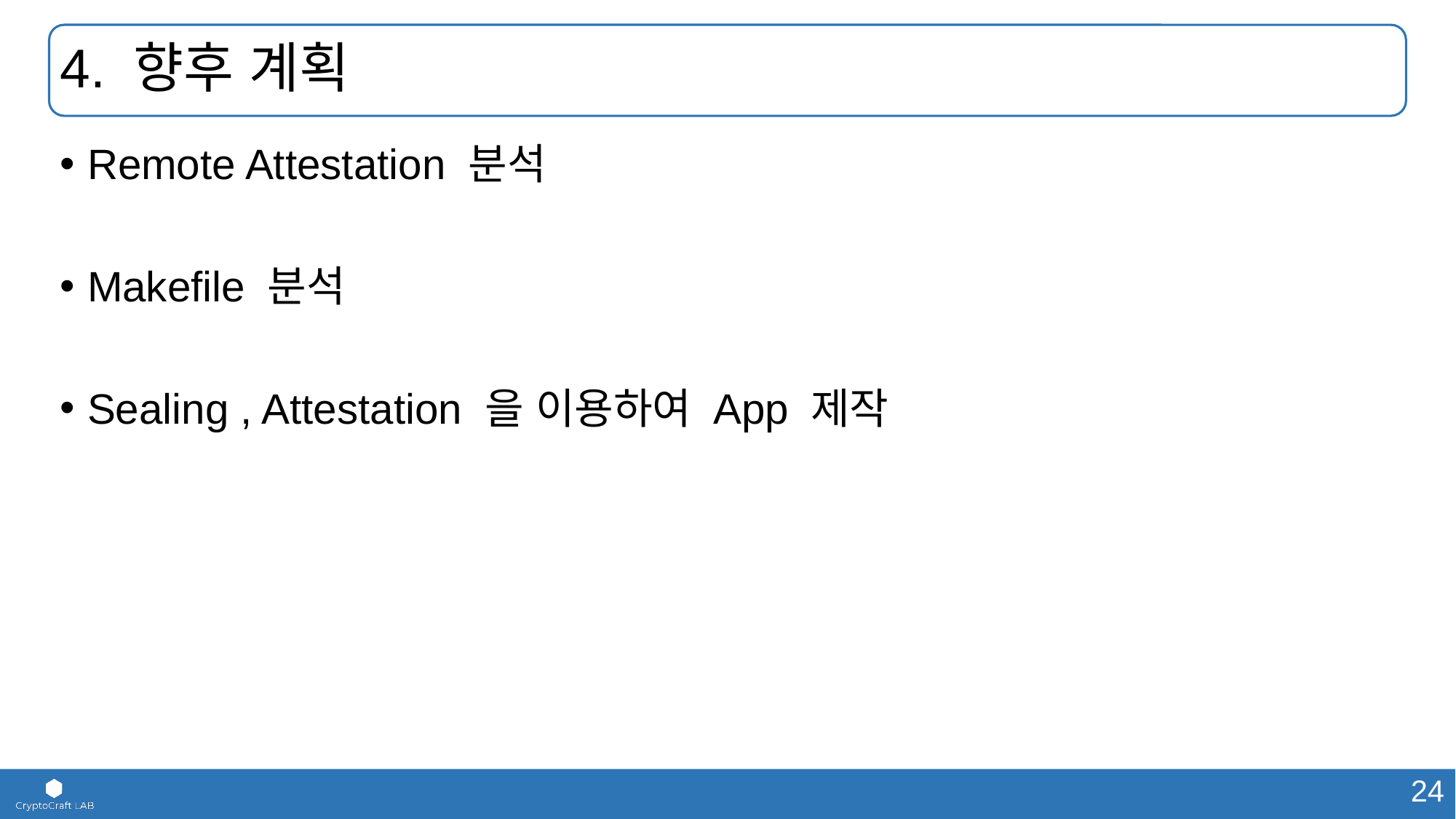

# 4. 향후 계획
Remote Attestation 분석

Makefile 분석

Sealing , Attestation 을 이용하여 App 제작